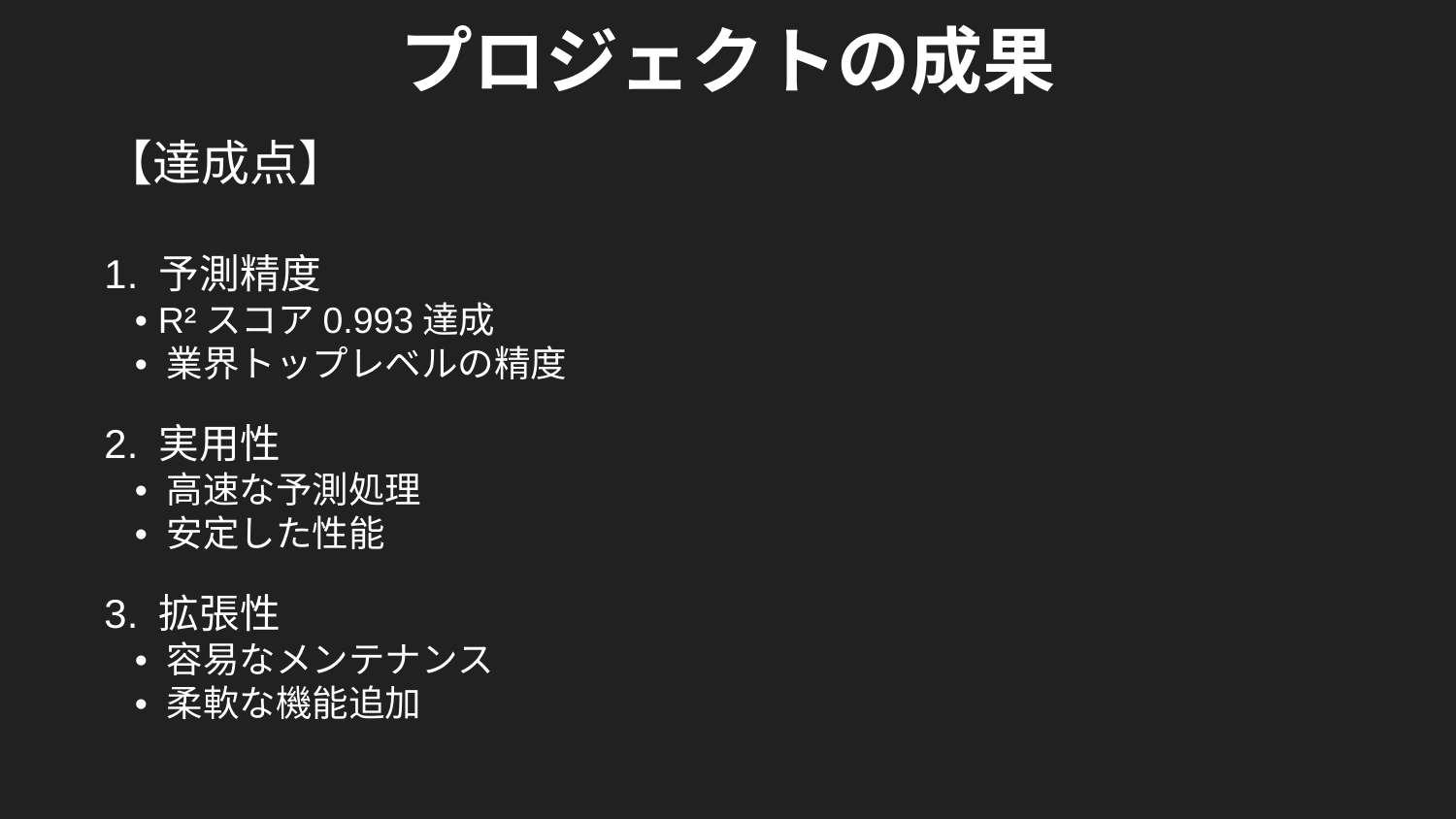

プロジェクトの成果
【達成点】

1. 予測精度
   • R²スコア0.993達成
   • 業界トップレベルの精度

2. 実用性
   • 高速な予測処理
   • 安定した性能

3. 拡張性
   • 容易なメンテナンス
   • 柔軟な機能追加